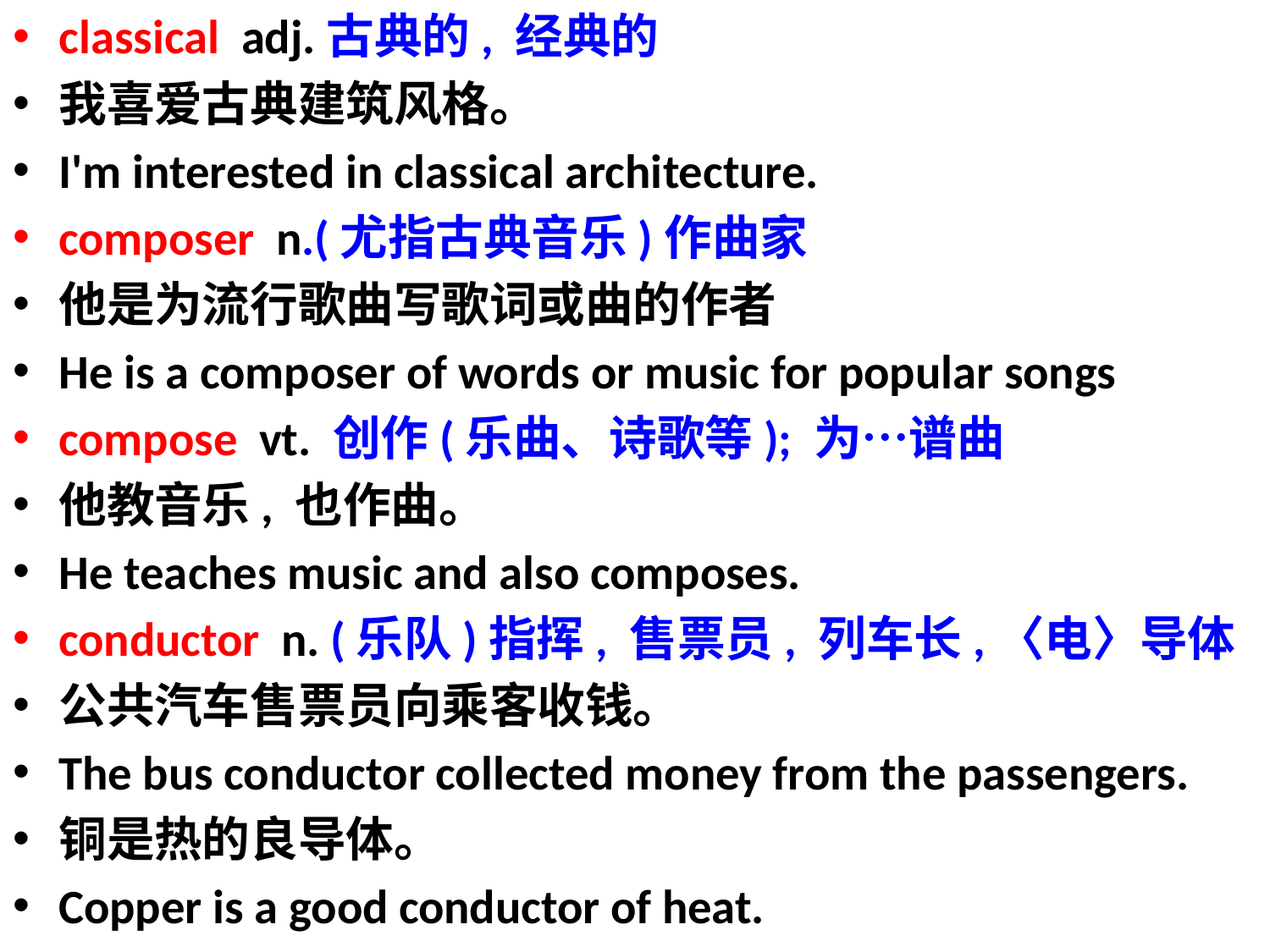

classical  adj.古典的, 经典的
我喜爱古典建筑风格。
I'm interested in classical architecture.
composer  n.(尤指古典音乐)作曲家
他是为流行歌曲写歌词或曲的作者
He is a composer of words or music for popular songs
compose  vt. 创作(乐曲、诗歌等); 为…谱曲
他教音乐, 也作曲。
He teaches music and also composes.
conductor  n. (乐队)指挥, 售票员, 列车长,〈电〉导体
公共汽车售票员向乘客收钱。
The bus conductor collected money from the passengers.
铜是热的良导体。
Copper is a good conductor of heat.